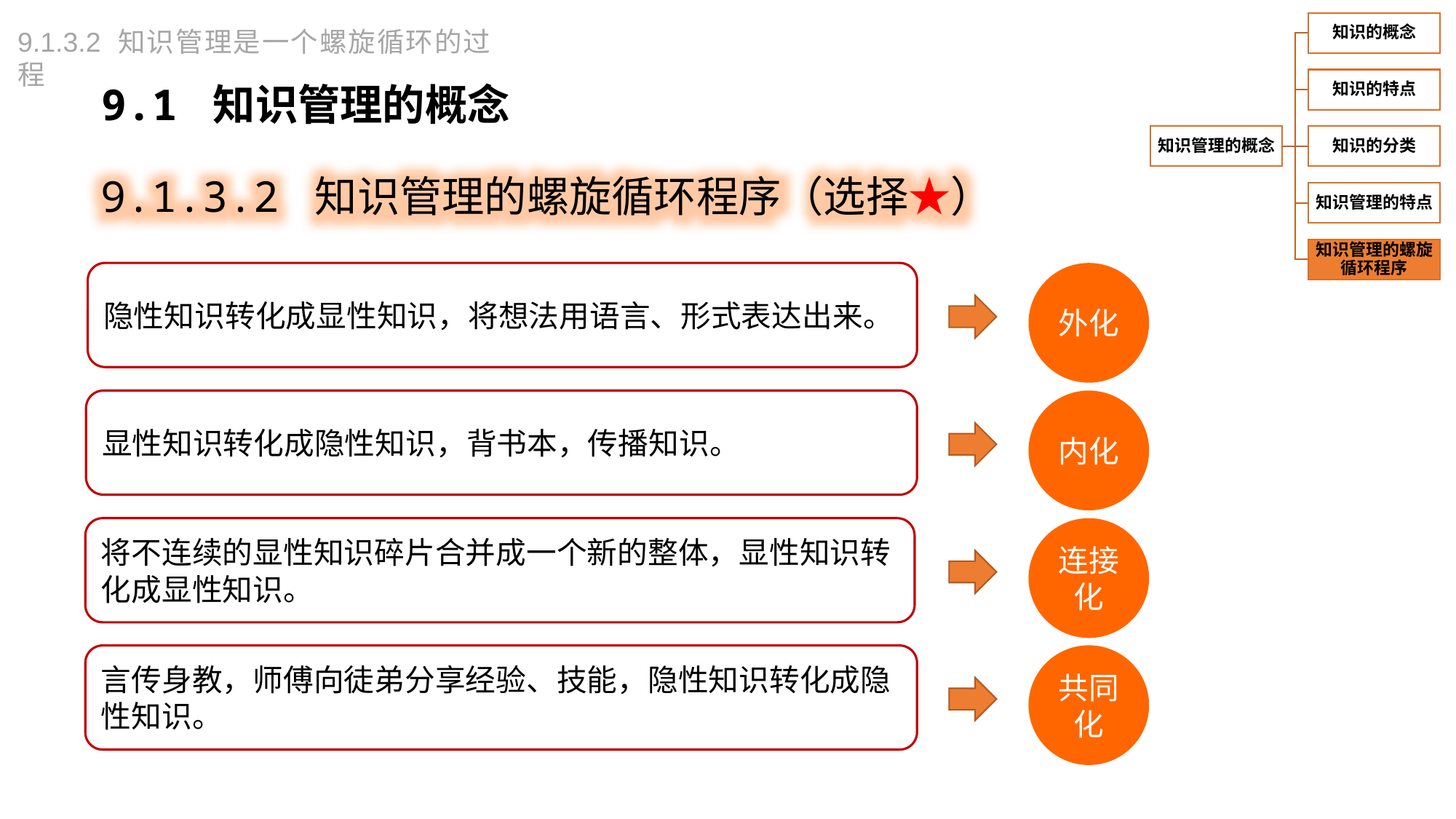

知识管理的概念
知识的概念
知识的特点
知识的分类
知识管理的特点
知识管理的螺旋循环程序
9.1.3.2 知识管理是一个螺旋循环的过程
9.1 知识管理的概念
9.1.3.2 知识管理的螺旋循环程序（选择★）
隐性知识转化成显性知识，将想法用语言、形式表达出来。
外化

显性知识转化成隐性知识，背书本，传播知识。
内化

将不连续的显性知识碎片合并成一个新的整体，显性知识转化成显性知识。
连接化

共同化
言传身教，师傅向徒弟分享经验、技能，隐性知识转化成隐性知识。